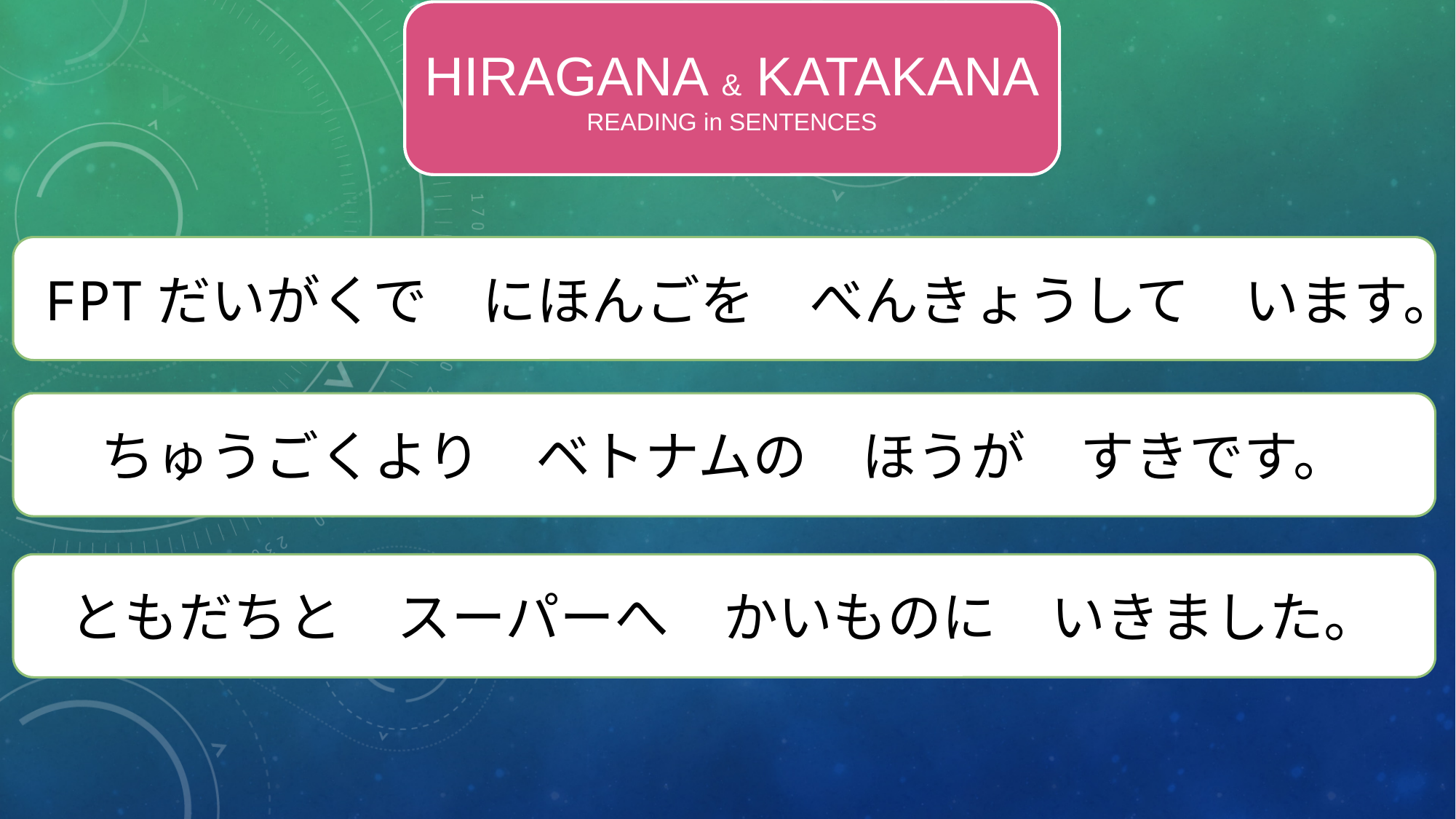

HIRAGANA & KATAKANA
READING in SENTENCES
FPTだいがくで　にほんごを　べんきょうして　います。
ちゅうごくより　ベトナムの　ほうが　すきです。
ともだちと　スーパーへ　かいものに　いきました。